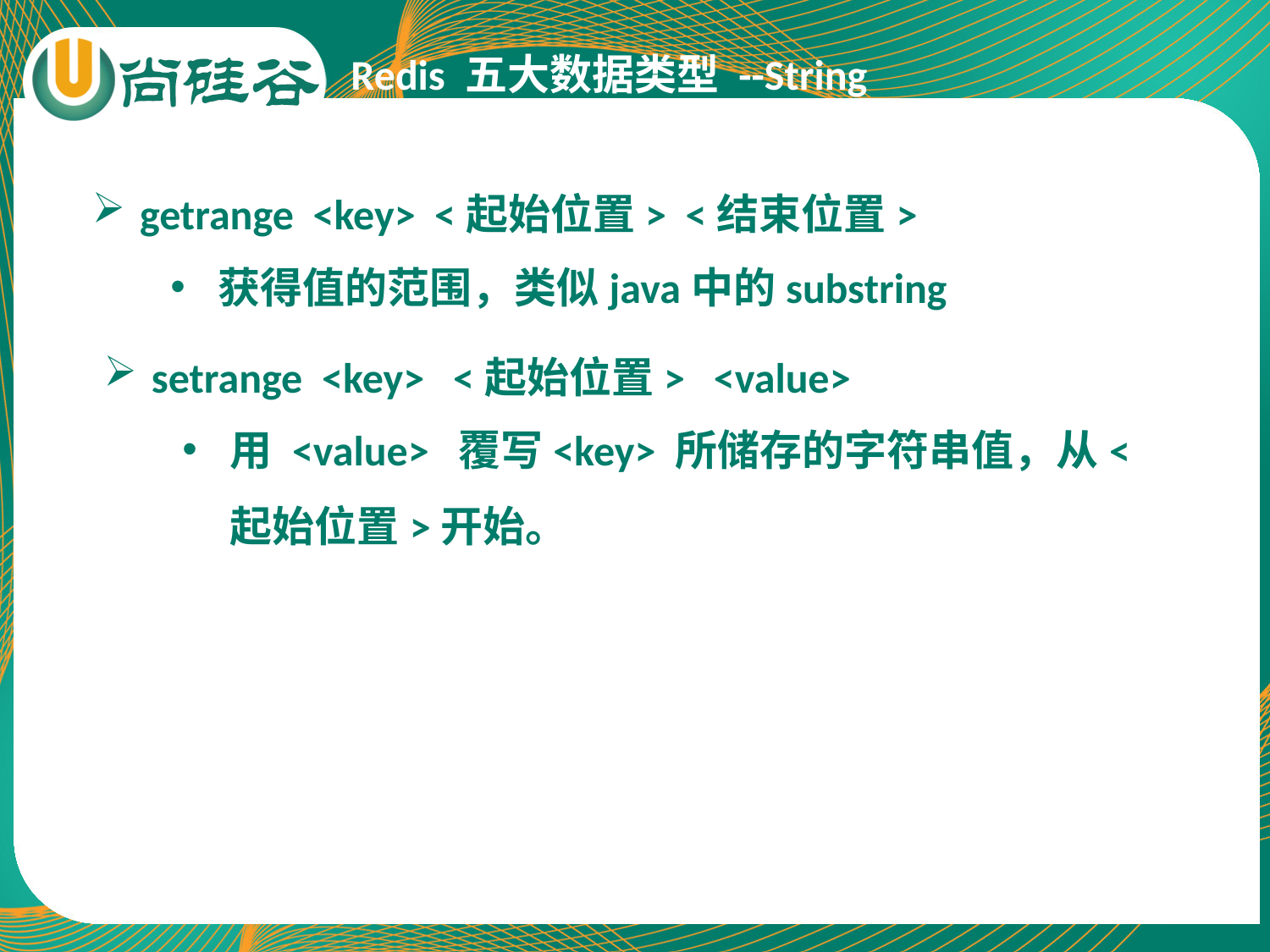

Redis 五大数据类型 --String
getrange  <key>  <起始位置>  <结束位置>
获得值的范围，类似java中的substring
setrange  <key>   <起始位置>   <value>
用 <value>  覆写<key> 所储存的字符串值，从<起始位置>开始。